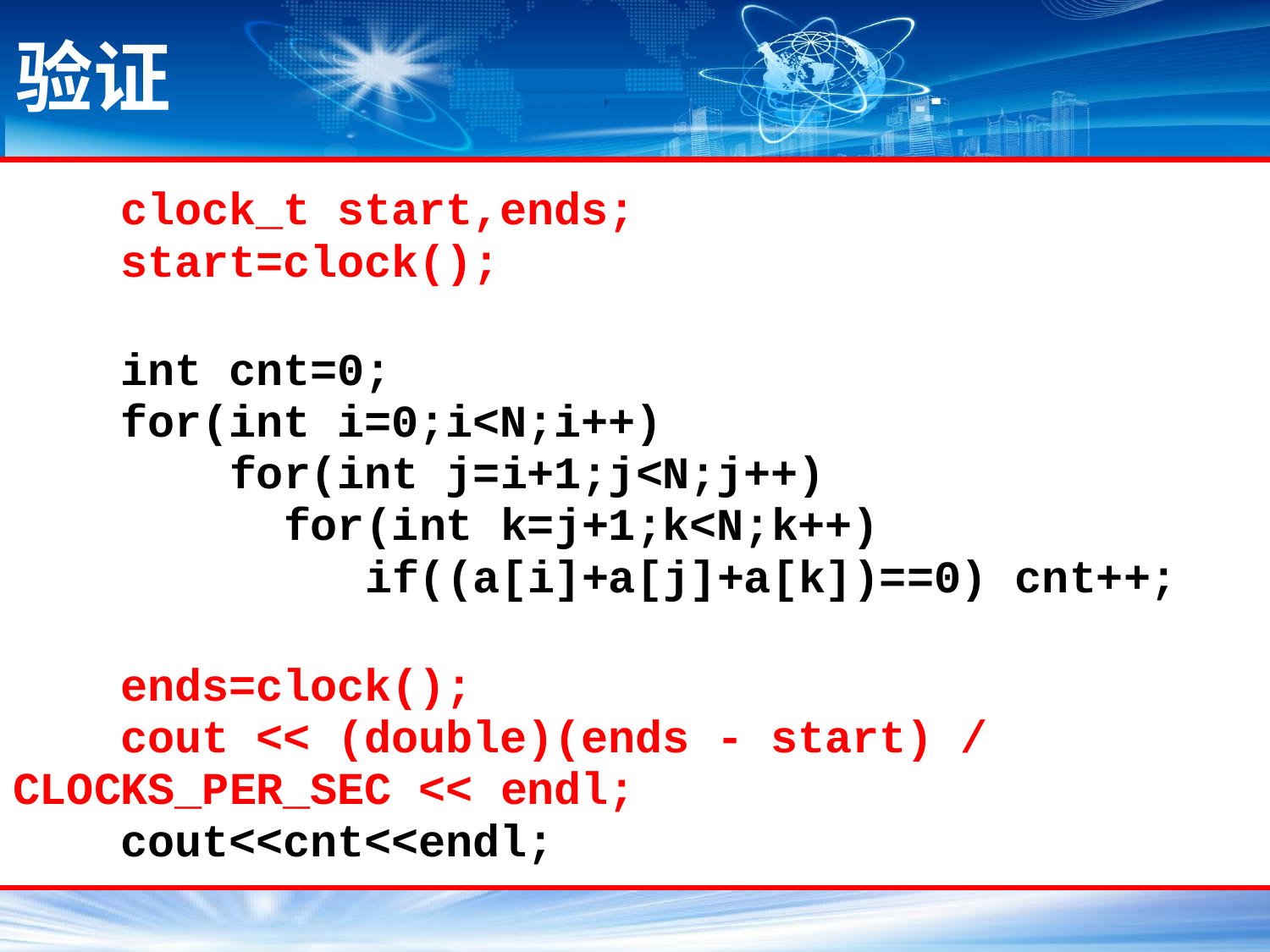

# 验证
    clock_t start,ends;
    start=clock();

    int cnt=0;
    for(int i=0;i<N;i++)
        for(int j=i+1;j<N;j++)
          for(int k=j+1;k<N;k++)
             if((a[i]+a[j]+a[k])==0) cnt++;

    ends=clock();
    cout << (double)(ends - start) / CLOCKS_PER_SEC << endl;
    cout<<cnt<<endl;